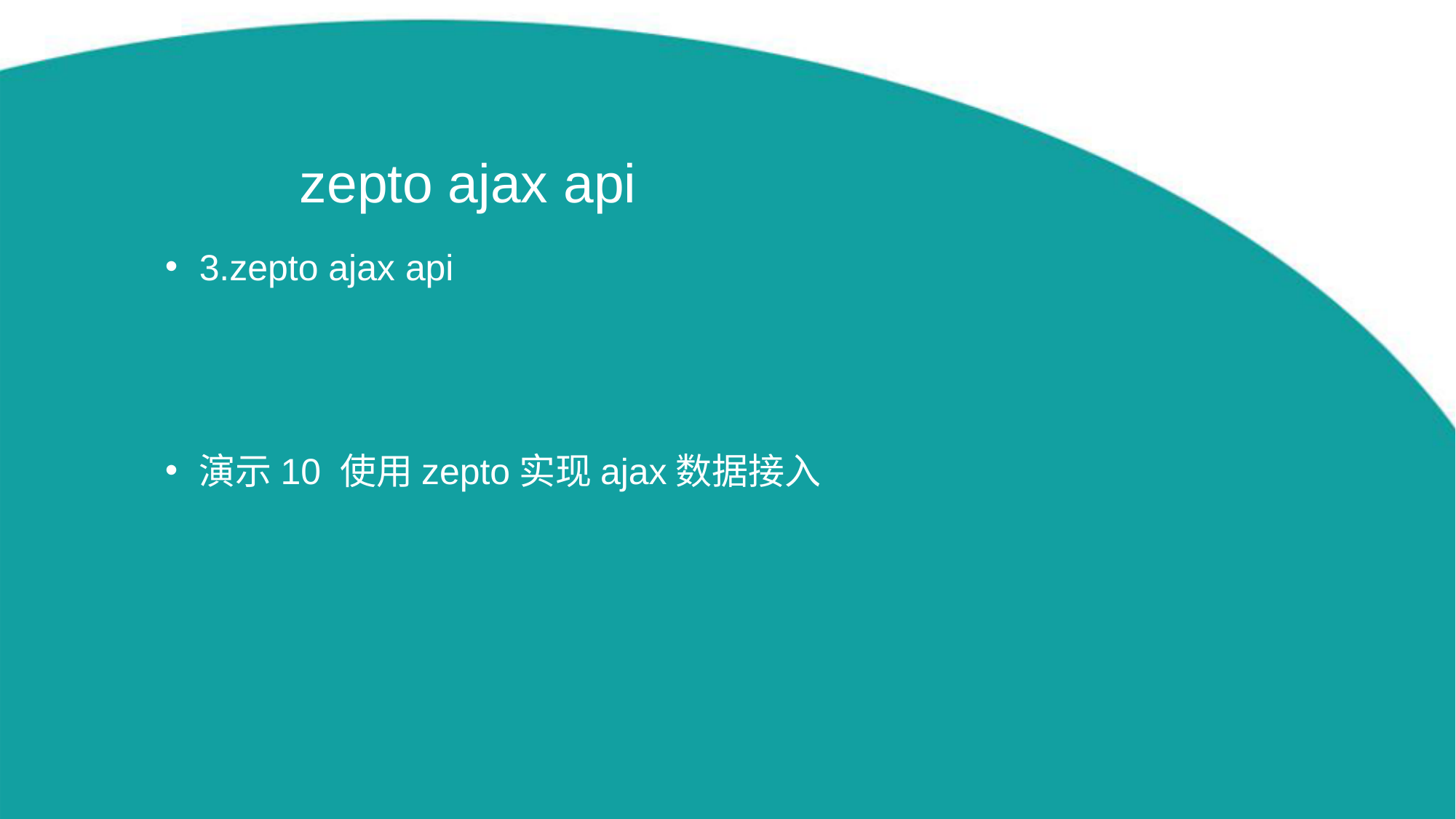

# zepto ajax api
3.zepto ajax api

演示10 使用zepto实现ajax数据接入